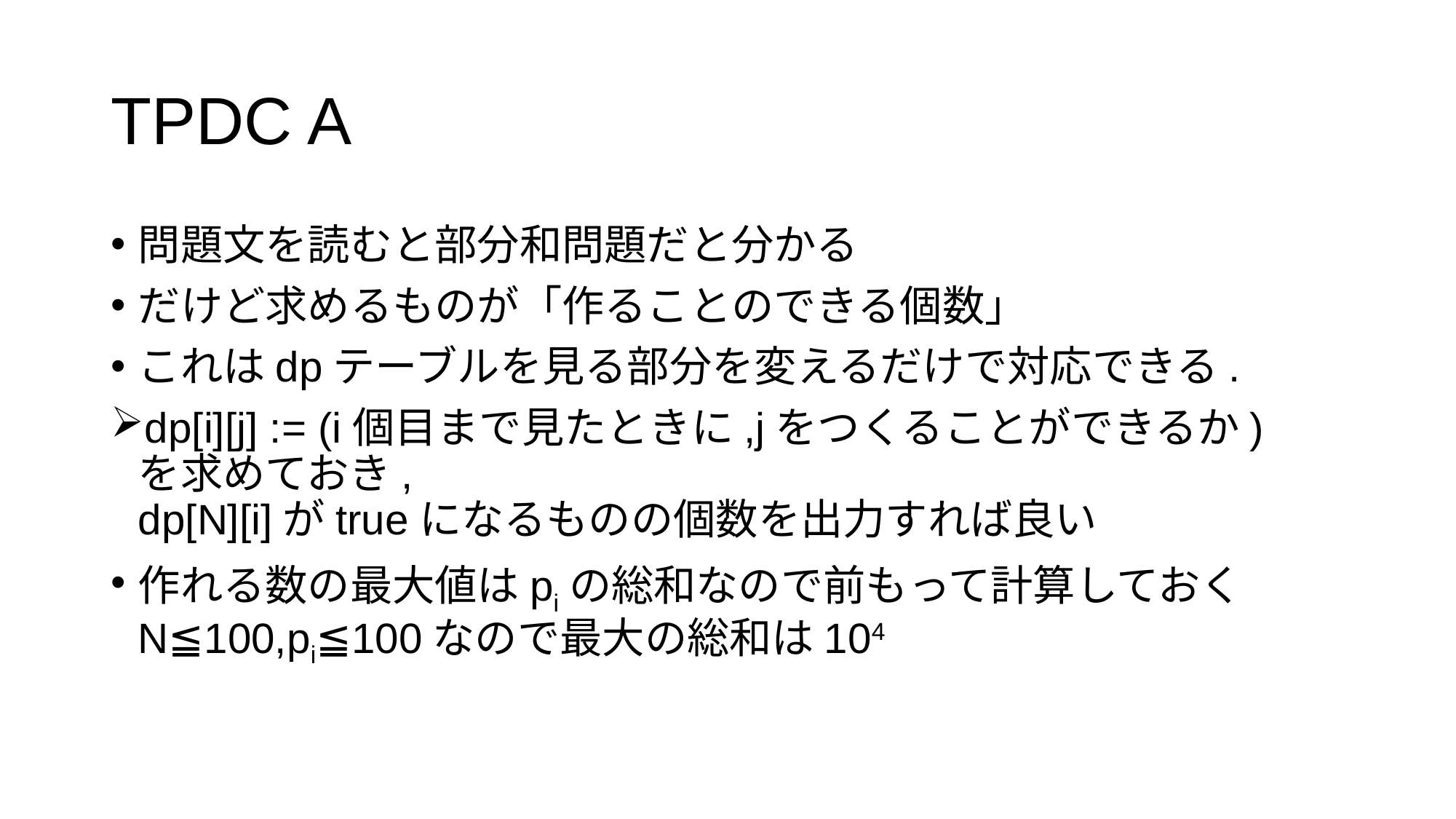

# TPDC A
問題文を読むと部分和問題だと分かる
だけど求めるものが「作ることのできる個数」
これはdpテーブルを見る部分を変えるだけで対応できる.
dp[i][j] := (i個目まで見たときに,jをつくることができるか)
を求めておき,
dp[N][i]がtrueになるものの個数を出力すれば良い
作れる数の最大値はpiの総和なので前もって計算しておく
N≦100,pi≦100なので最大の総和は104